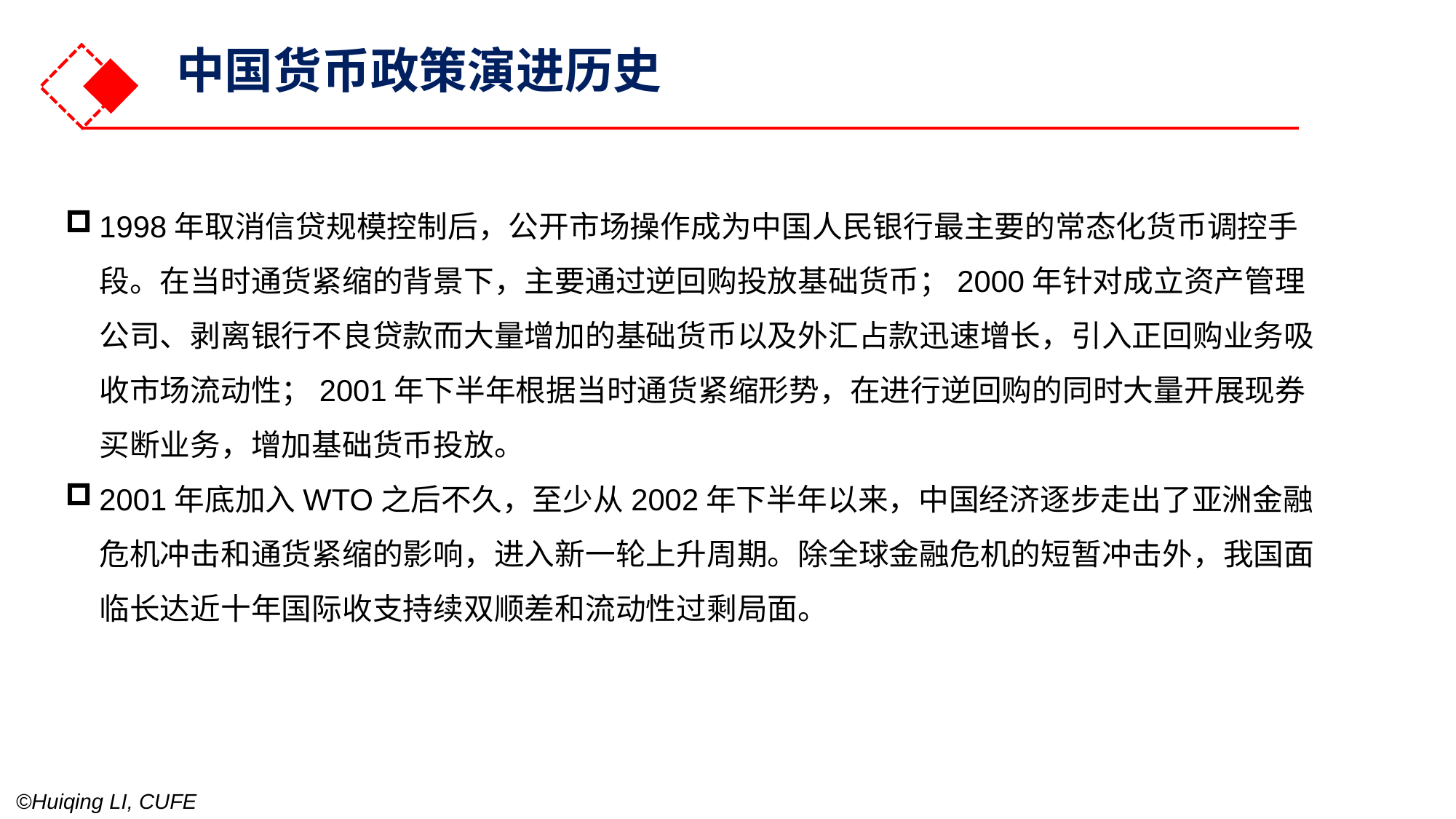

中国货币政策演进历史

1998年取消信贷规模控制后，公开市场操作成为中国人民银行最主要的常态化货币调控手段。在当时通货紧缩的背景下，主要通过逆回购投放基础货币；2000年针对成立资产管理公司、剥离银行不良贷款而大量增加的基础货币以及外汇占款迅速增长，引入正回购业务吸收市场流动性；2001年下半年根据当时通货紧缩形势，在进行逆回购的同时大量开展现券买断业务，增加基础货币投放。
2001年底加入WTO之后不久，至少从2002年下半年以来，中国经济逐步走出了亚洲金融危机冲击和通货紧缩的影响，进入新一轮上升周期。除全球金融危机的短暂冲击外，我国面临长达近十年国际收支持续双顺差和流动性过剩局面。